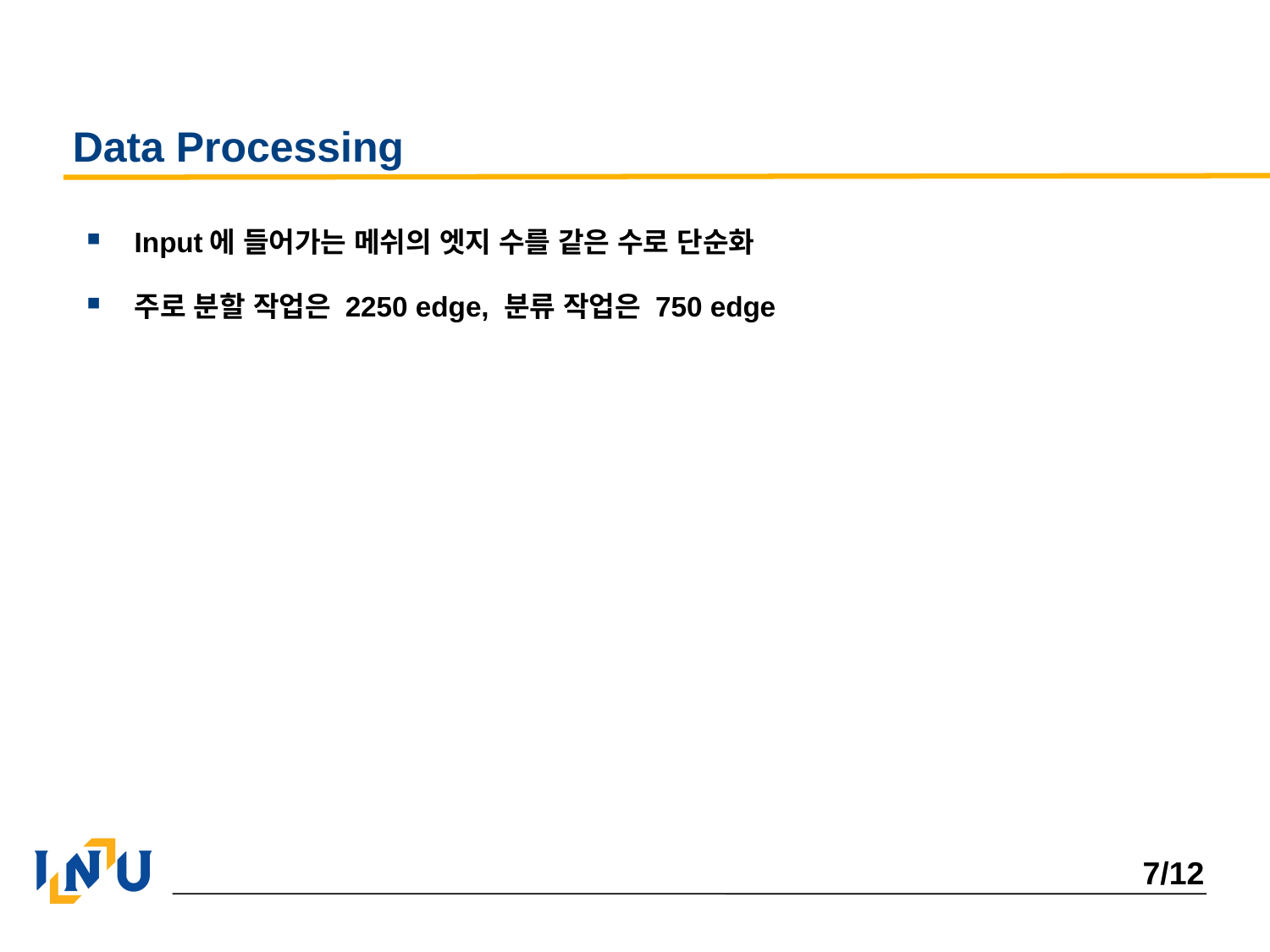

# Data Processing
Input에 들어가는 메쉬의 엣지 수를 같은 수로 단순화
주로 분할 작업은 2250 edge, 분류 작업은 750 edge